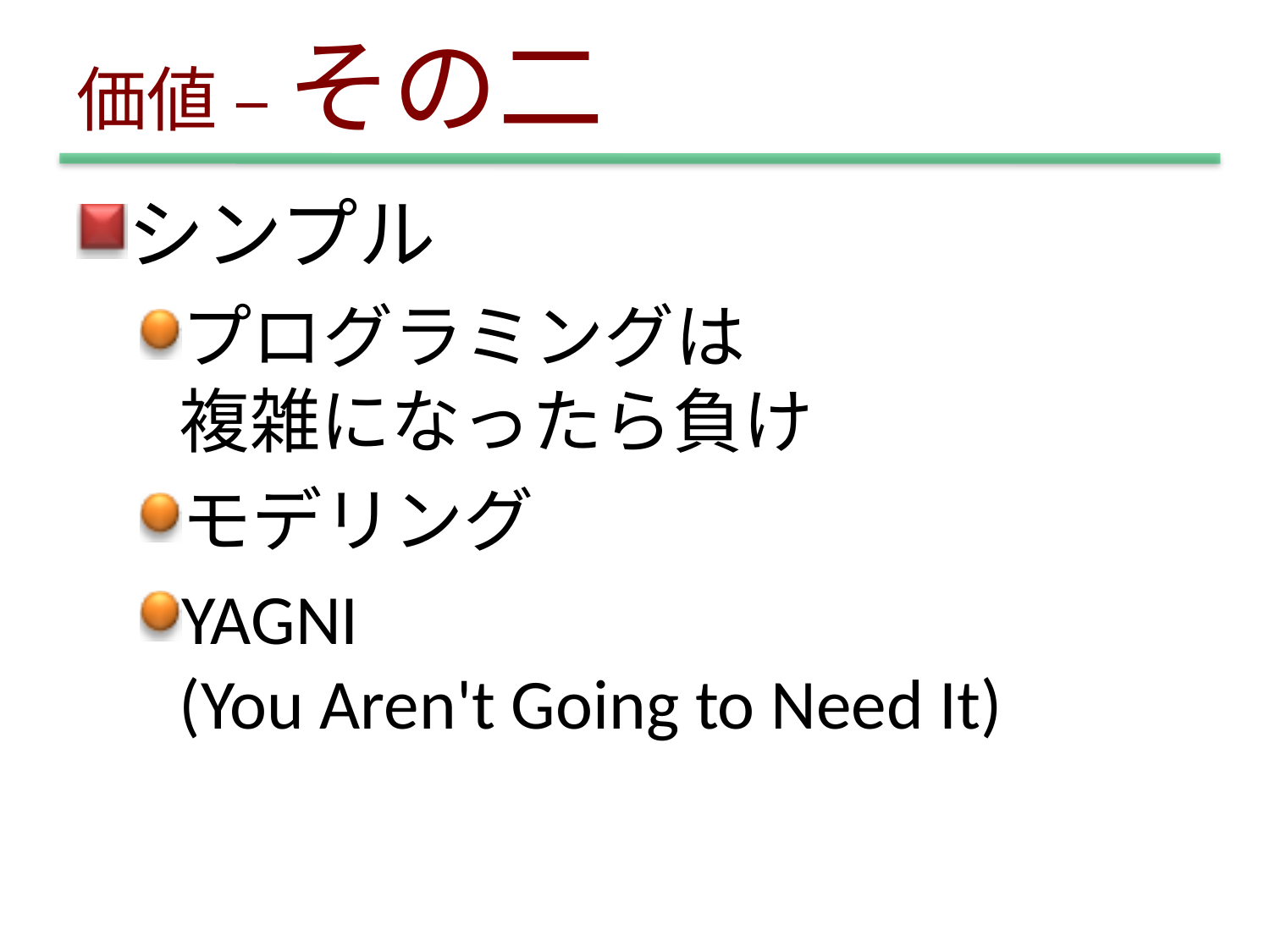

# 価値 – その二
シンプル
プログラミングは
複雑になったら負け
モデリング
YAGNI
(You Aren't Going to Need It)